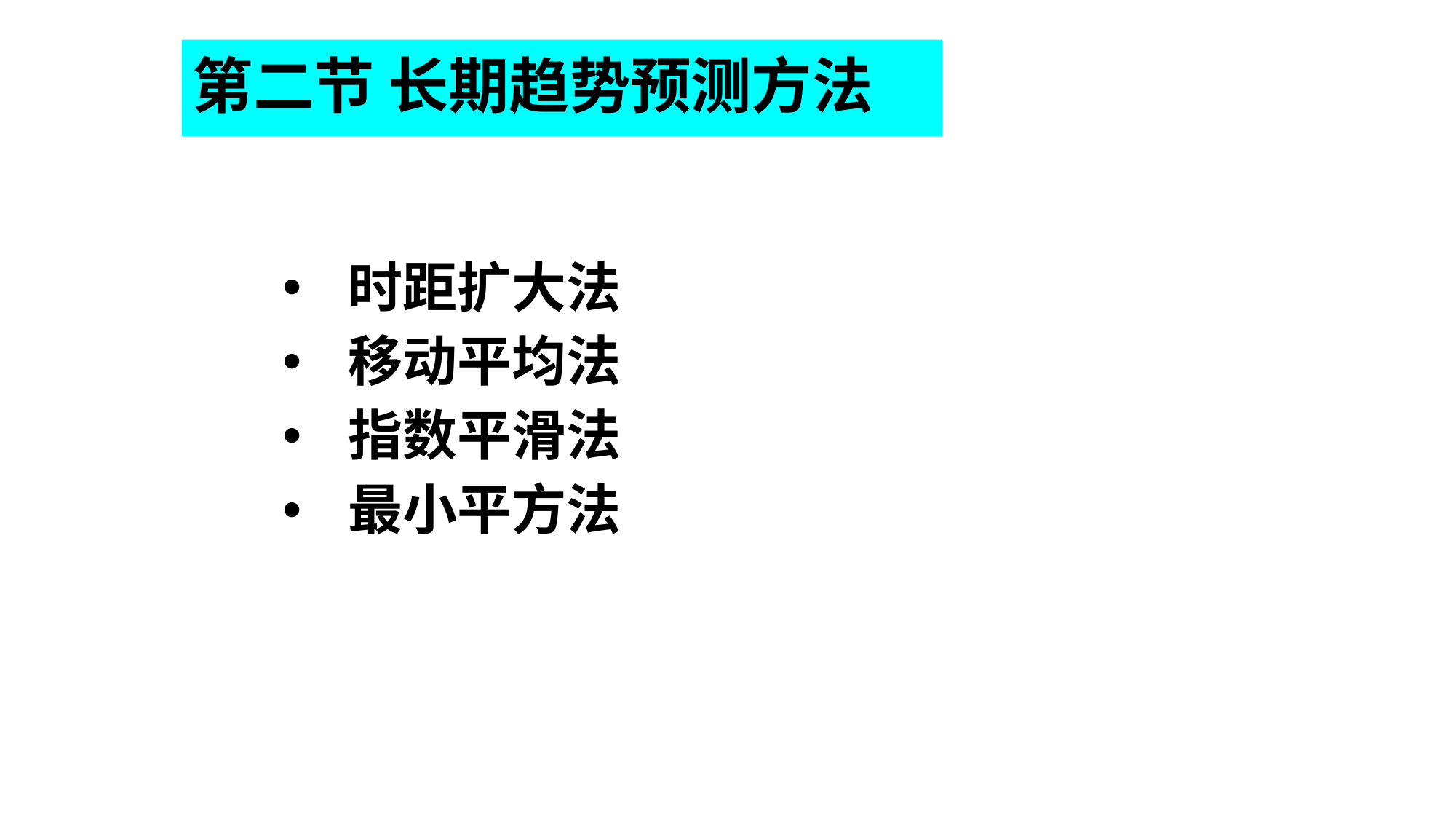

# 第二节 长期趋势预测方法
  时距扩大法
  移动平均法
  指数平滑法
  最小平方法